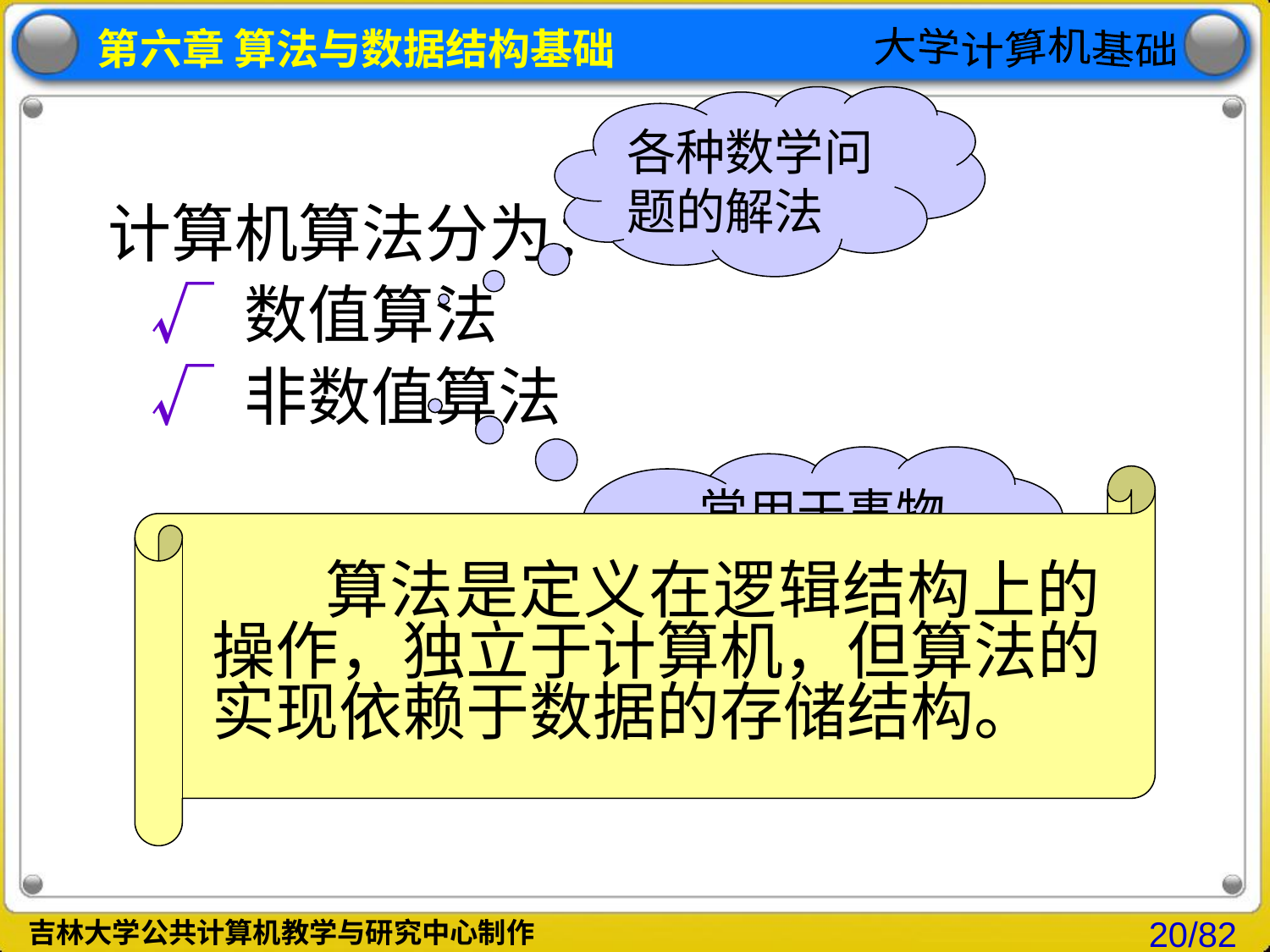

各种数学问题的解法
计算机算法分为：
   √ 数值算法
   √ 非数值算法
       常用于事物管理领域，如排序、查询
        算法是定义在逻辑结构上的操作，独立于计算机，但算法的实现依赖于数据的存储结构。
20/82